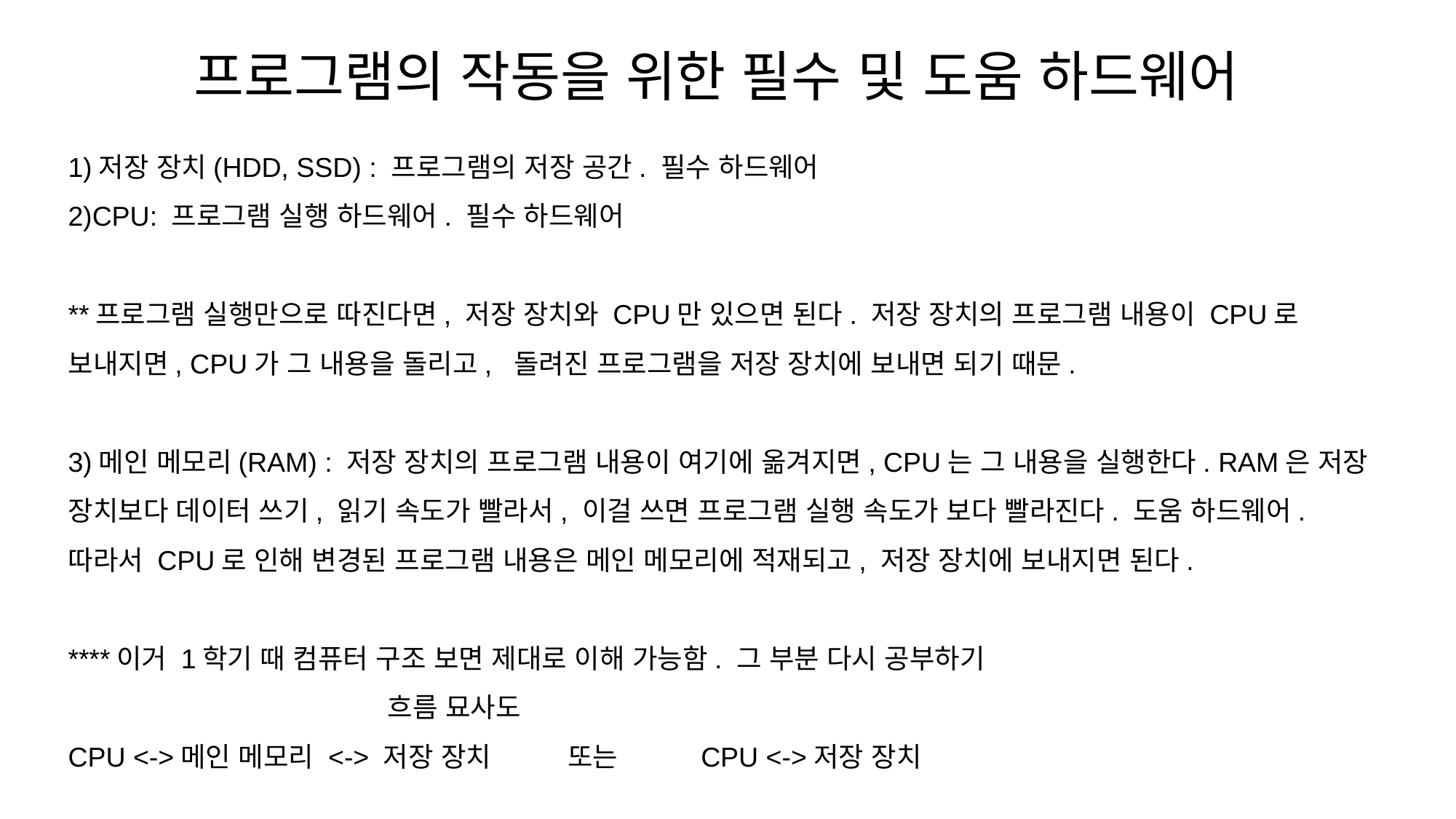

# 프로그램의 작동을 위한 필수 및 도움 하드웨어
1)저장 장치(HDD, SSD) : 프로그램의 저장 공간. 필수 하드웨어
2)CPU: 프로그램 실행 하드웨어. 필수 하드웨어

**프로그램 실행만으로 따진다면, 저장 장치와 CPU만 있으면 된다. 저장 장치의 프로그램 내용이 CPU로 보내지면, CPU가 그 내용을 돌리고,  돌려진 프로그램을 저장 장치에 보내면 되기 때문.

3)메인 메모리(RAM) : 저장 장치의 프로그램 내용이 여기에 옮겨지면, CPU는 그 내용을 실행한다. RAM은 저장 장치보다 데이터 쓰기, 읽기 속도가 빨라서, 이걸 쓰면 프로그램 실행 속도가 보다 빨라진다. 도움 하드웨어. 따라서 CPU로 인해 변경된 프로그램 내용은 메인 메모리에 적재되고, 저장 장치에 보내지면 된다.

****이거 1학기 때 컴퓨터 구조 보면 제대로 이해 가능함. 그 부분 다시 공부하기
                                         흐름 묘사도
CPU <->메인 메모리 <-> 저장 장치          또는          CPU <->저장 장치